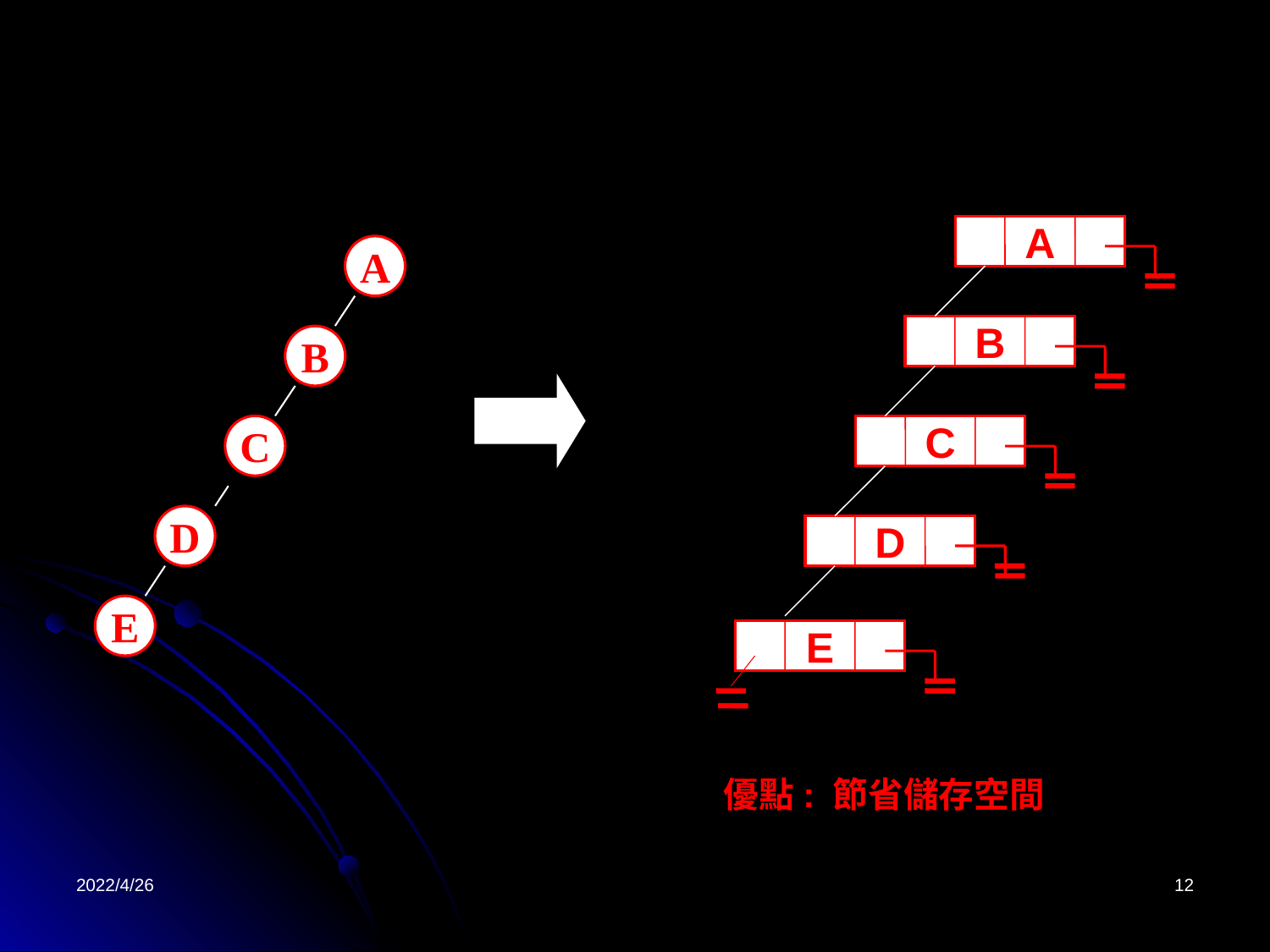

A

A

B

C

D

E

B

C

D

E

優點: 節省儲存空間
2022/4/26
12